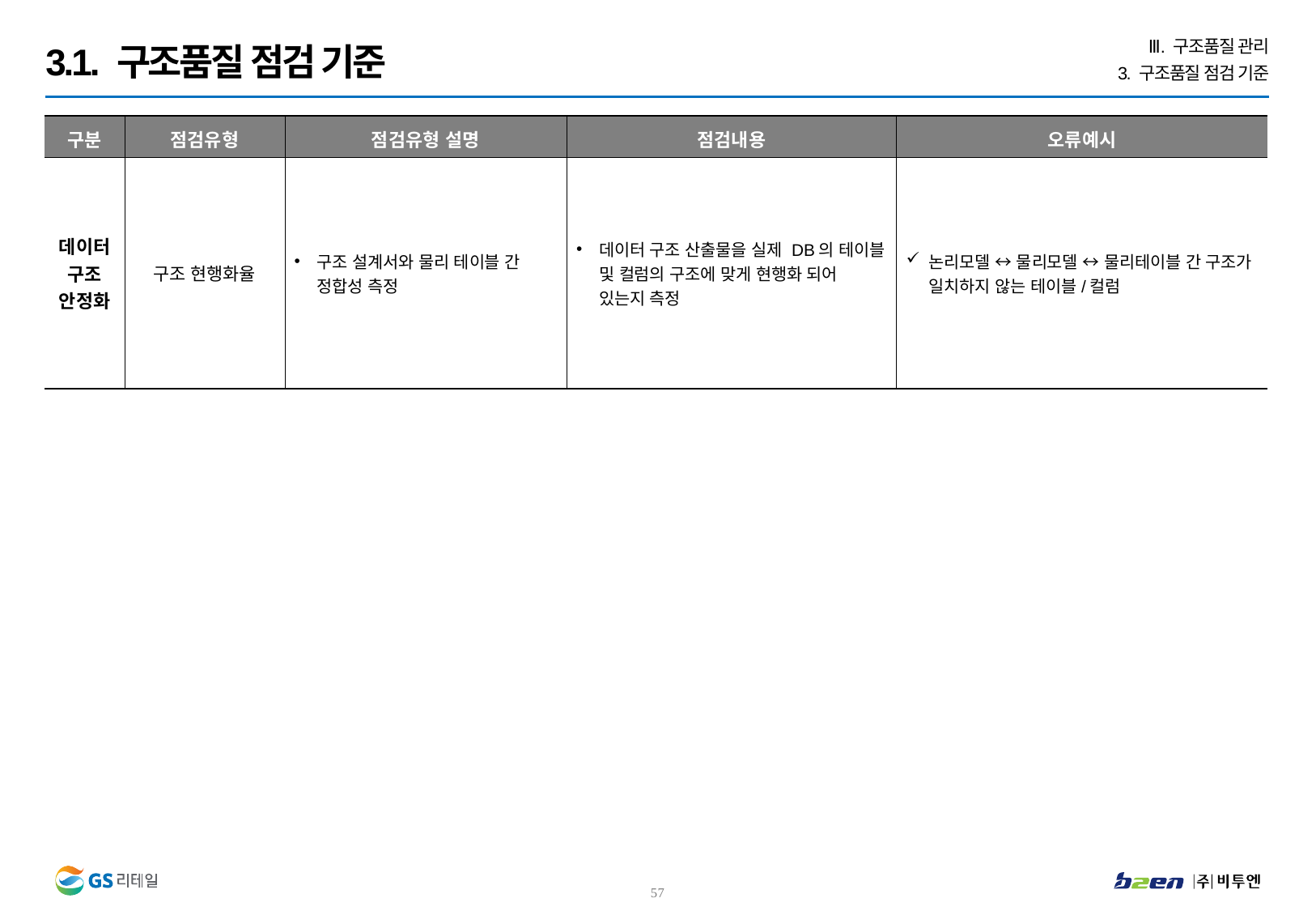

Ⅲ. 구조품질 관리
3. 구조품질 점검 기준
3.1. 구조품질 점검 기준
| 구분 | 점검유형 | 점검유형 설명 | 점검내용 | 오류예시 |
| --- | --- | --- | --- | --- |
| 데이터 구조 안정화 | 구조 현행화율 | 구조 설계서와 물리 테이블 간 정합성 측정 | 데이터 구조 산출물을 실제 DB의 테이블 및 컬럼의 구조에 맞게 현행화 되어 있는지 측정 | 논리모델 ↔ 물리모델 ↔ 물리테이블 간 구조가 일치하지 않는 테이블/컬럼 |
57